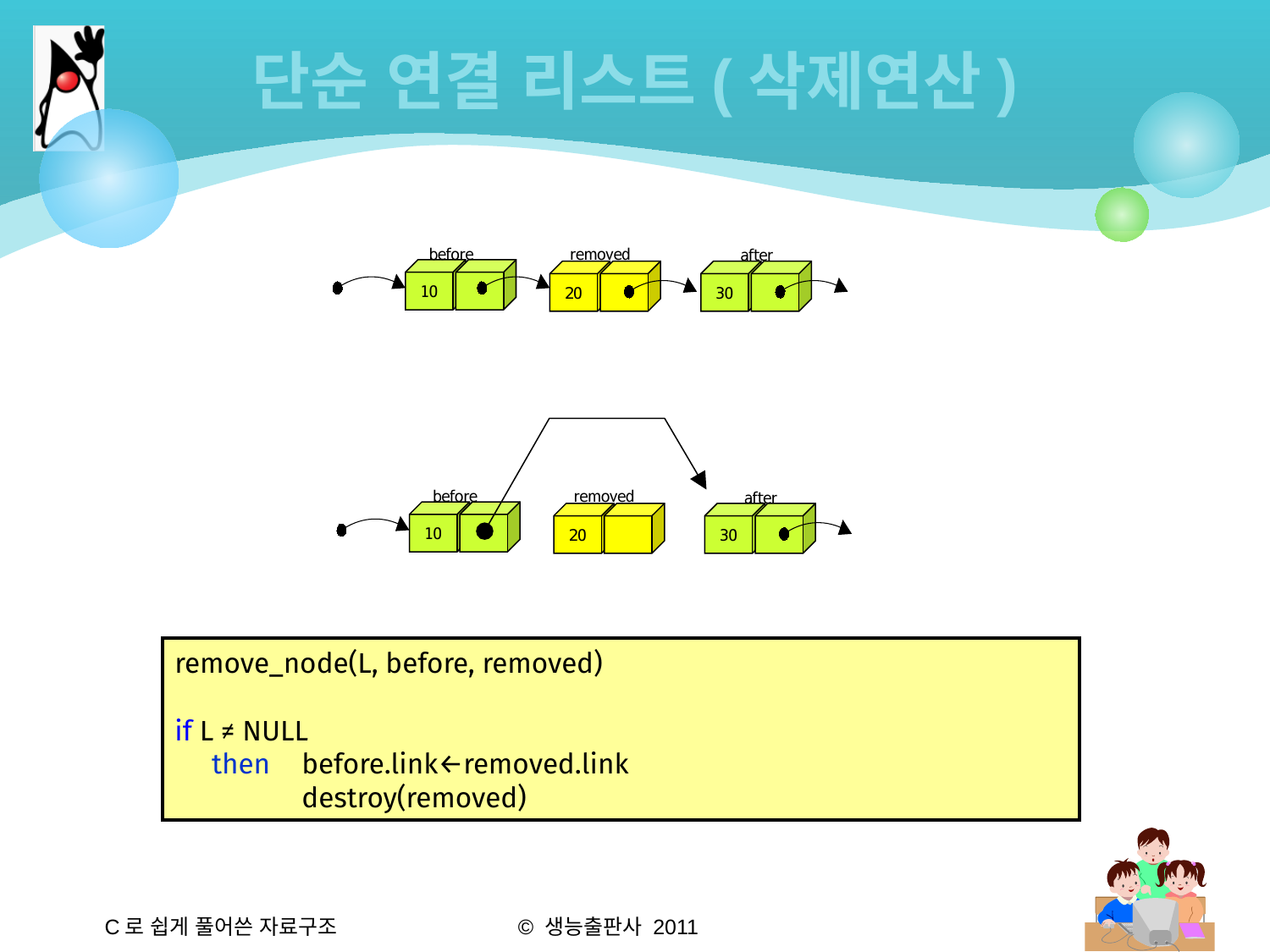

# 단순 연결 리스트(삭제연산)
before
removed
after
10

20

30

before
removed
after
10

20

30

remove_node(L, before, removed)

if L ≠ NULL
     then  	before.link←removed.link
	destroy(removed)